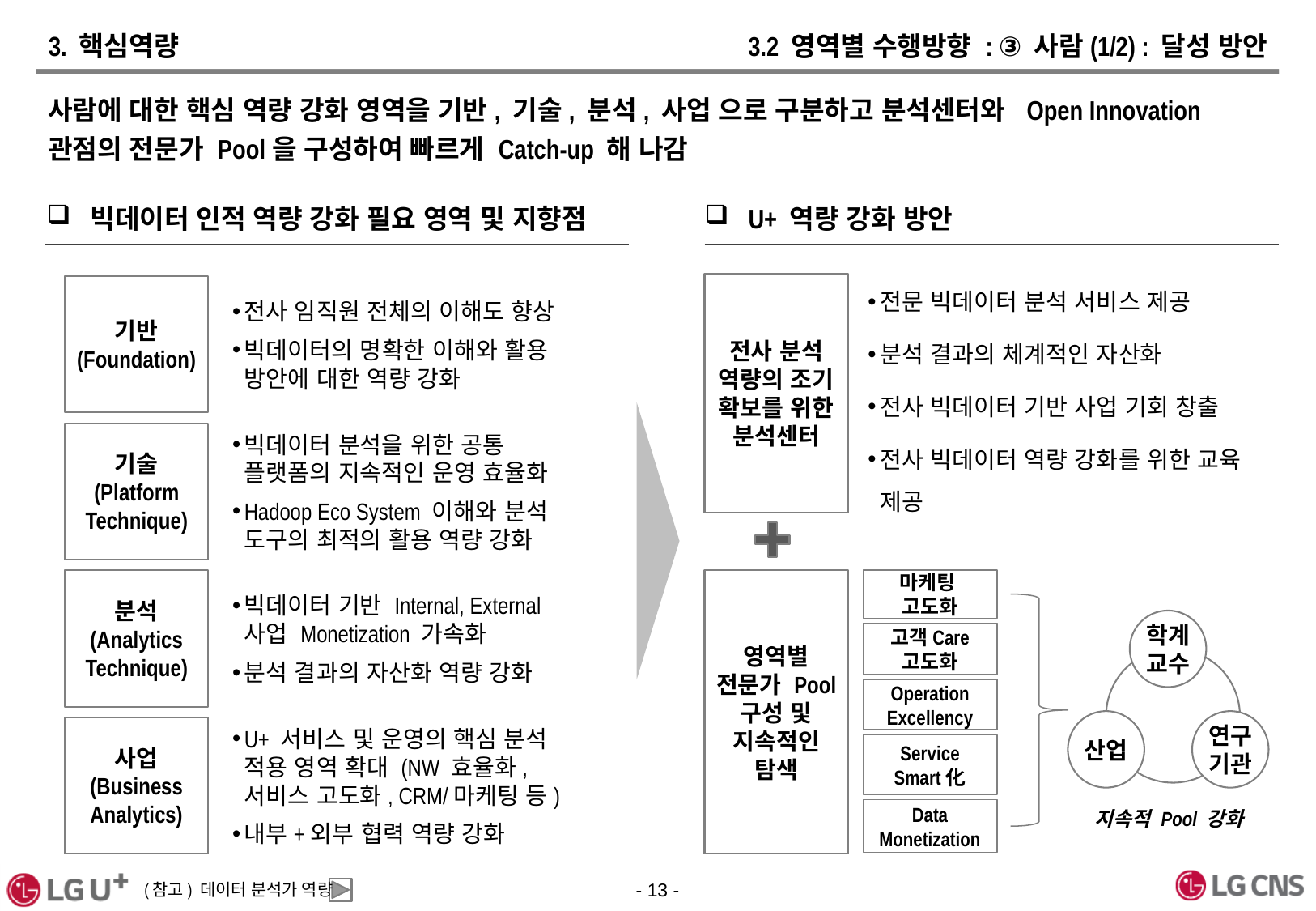

# 3. 핵심역량
3.2 영역별 수행방향 : ③ 사람(1/2) : 달성 방안
사람에 대한 핵심 역량 강화 영역을 기반, 기술, 분석, 사업 으로 구분하고 분석센터와  Open Innovation 관점의 전문가 Pool을 구성하여 빠르게 Catch-up 해 나감
빅데이터 인적 역량 강화 필요 영역 및 지향점
U+ 역량 강화 방안
전사 분석 역량의 조기 확보를 위한
분석센터
전문 빅데이터 분석 서비스 제공
분석 결과의 체계적인 자산화
전사 빅데이터 기반 사업 기회 창출
전사 빅데이터 역량 강화를 위한 교육 제공
기반
(Foundation)
전사 임직원 전체의 이해도 향상
빅데이터의 명확한 이해와 활용 방안에 대한 역량 강화

기술
(Platform
Technique)
빅데이터 분석을 위한 공통 플랫폼의 지속적인 운영 효율화
Hadoop Eco System 이해와 분석 도구의 최적의 활용 역량 강화

마케팅
고도화
영역별
전문가 Pool
구성 및 지속적인 탐색
분석
(Analytics
Technique)
빅데이터 기반 Internal, External 사업 Monetization 가속화
분석 결과의 자산화 역량 강화

학계
교수
고객Care
고도화

Operation
Excellency
산업
연구기관
사업
(Business
Analytics)
U+ 서비스 및 운영의 핵심 분석 적용 영역 확대 (NW 효율화, 서비스 고도화, CRM/마케팅 등)
내부+외부 협력 역량 강화
Service
Smart化
Data
Monetization
지속적 Pool 강화
(참고) 데이터 분석가 역량